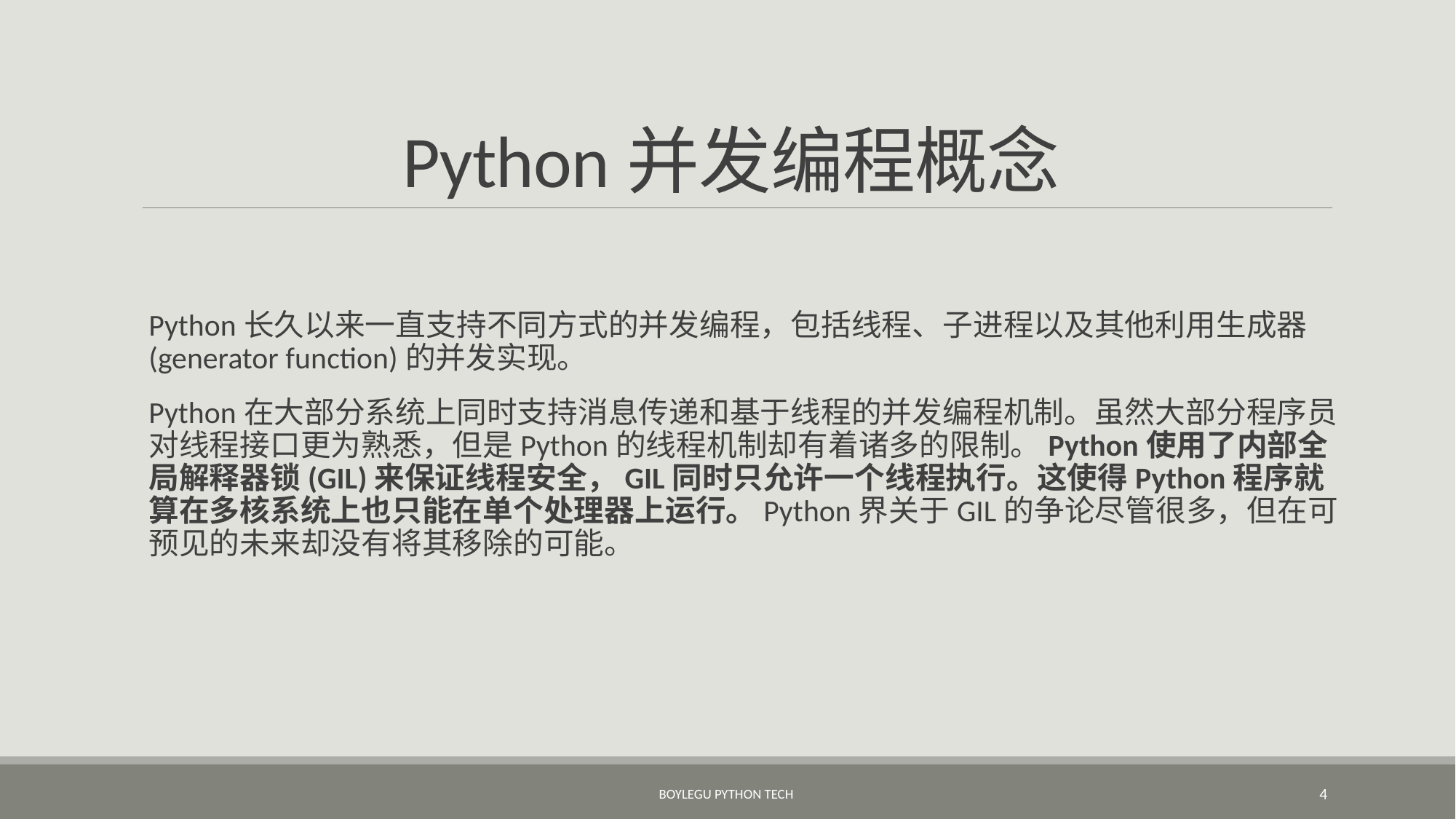

# Python并发编程概念
Python长久以来一直支持不同方式的并发编程，包括线程、子进程以及其他利用生成器(generator function)的并发实现。
Python在大部分系统上同时支持消息传递和基于线程的并发编程机制。虽然大部分程序员对线程接口更为熟悉，但是Python的线程机制却有着诸多的限制。Python使用了内部全局解释器锁(GIL)来保证线程安全，GIL同时只允许一个线程执行。这使得Python程序就算在多核系统上也只能在单个处理器上运行。Python界关于GIL的争论尽管很多，但在可预见的未来却没有将其移除的可能。

BoyleGu Python Tech
4